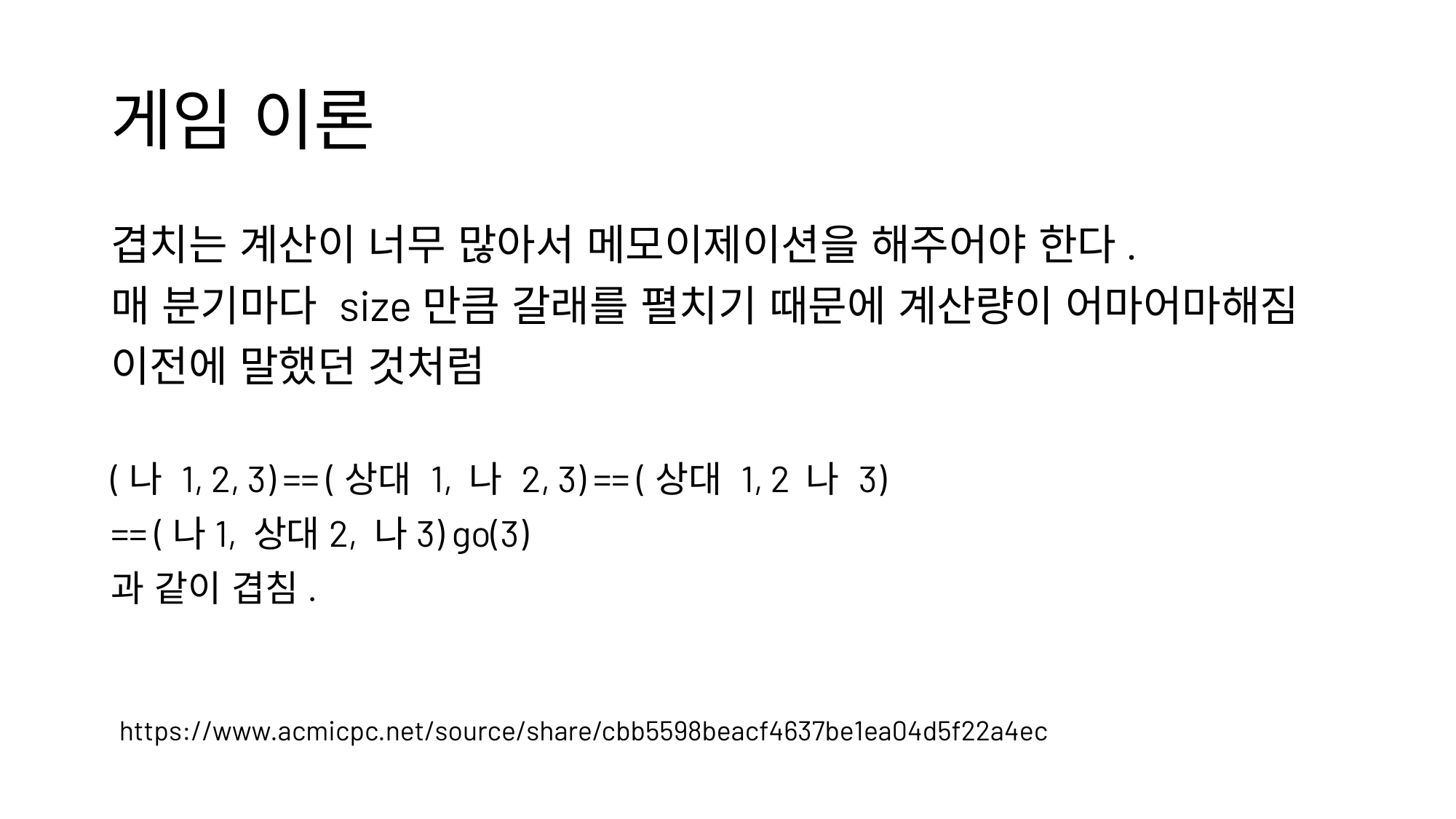

# 게임 이론
겹치는 계산이 너무 많아서 메모이제이션을 해주어야 한다.
매 분기마다 size만큼 갈래를 펼치기 때문에 계산량이 어마어마해짐
이전에 말했던 것처럼

(나 1, 2, 3) == (상대 1, 나 2, 3) == (상대 1, 2 나 3)
== (나1, 상대2, 나3) go(3)
과 같이 겹침.
https://www.acmicpc.net/source/share/cbb5598beacf4637be1ea04d5f22a4ec